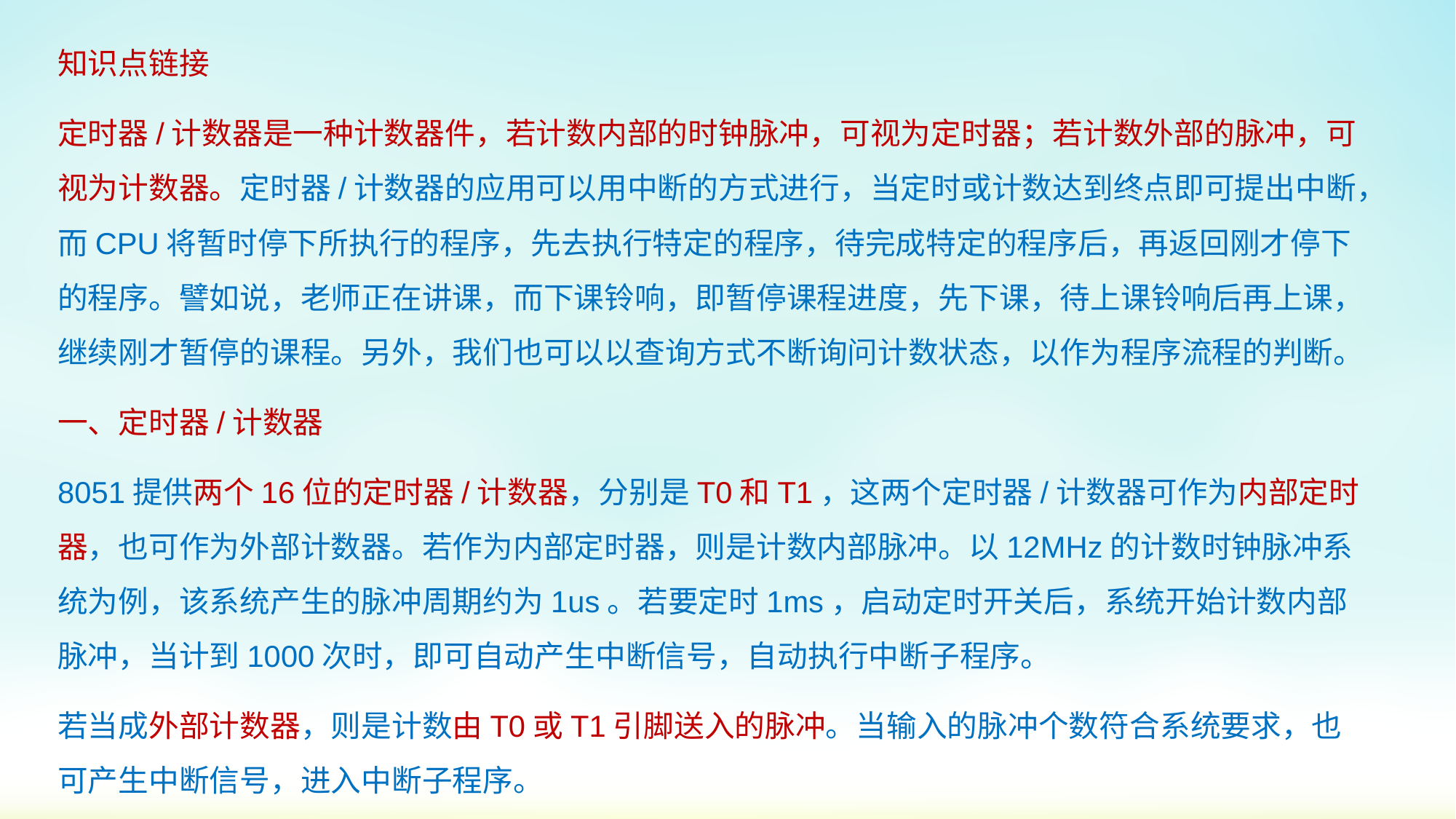

知识点链接
定时器/计数器是一种计数器件，若计数内部的时钟脉冲，可视为定时器；若计数外部的脉冲，可视为计数器。定时器/计数器的应用可以用中断的方式进行，当定时或计数达到终点即可提出中断，而CPU将暂时停下所执行的程序，先去执行特定的程序，待完成特定的程序后，再返回刚才停下的程序。譬如说，老师正在讲课，而下课铃响，即暂停课程进度，先下课，待上课铃响后再上课，继续刚才暂停的课程。另外，我们也可以以查询方式不断询问计数状态，以作为程序流程的判断。
一、定时器/计数器
8051提供两个16位的定时器/计数器，分别是T0和T1，这两个定时器/计数器可作为内部定时器，也可作为外部计数器。若作为内部定时器，则是计数内部脉冲。以12MHz的计数时钟脉冲系统为例，该系统产生的脉冲周期约为1us。若要定时1ms，启动定时开关后，系统开始计数内部脉冲，当计到1000次时，即可自动产生中断信号，自动执行中断子程序。
若当成外部计数器，则是计数由T0或T1引脚送入的脉冲。当输入的脉冲个数符合系统要求，也可产生中断信号，进入中断子程序。